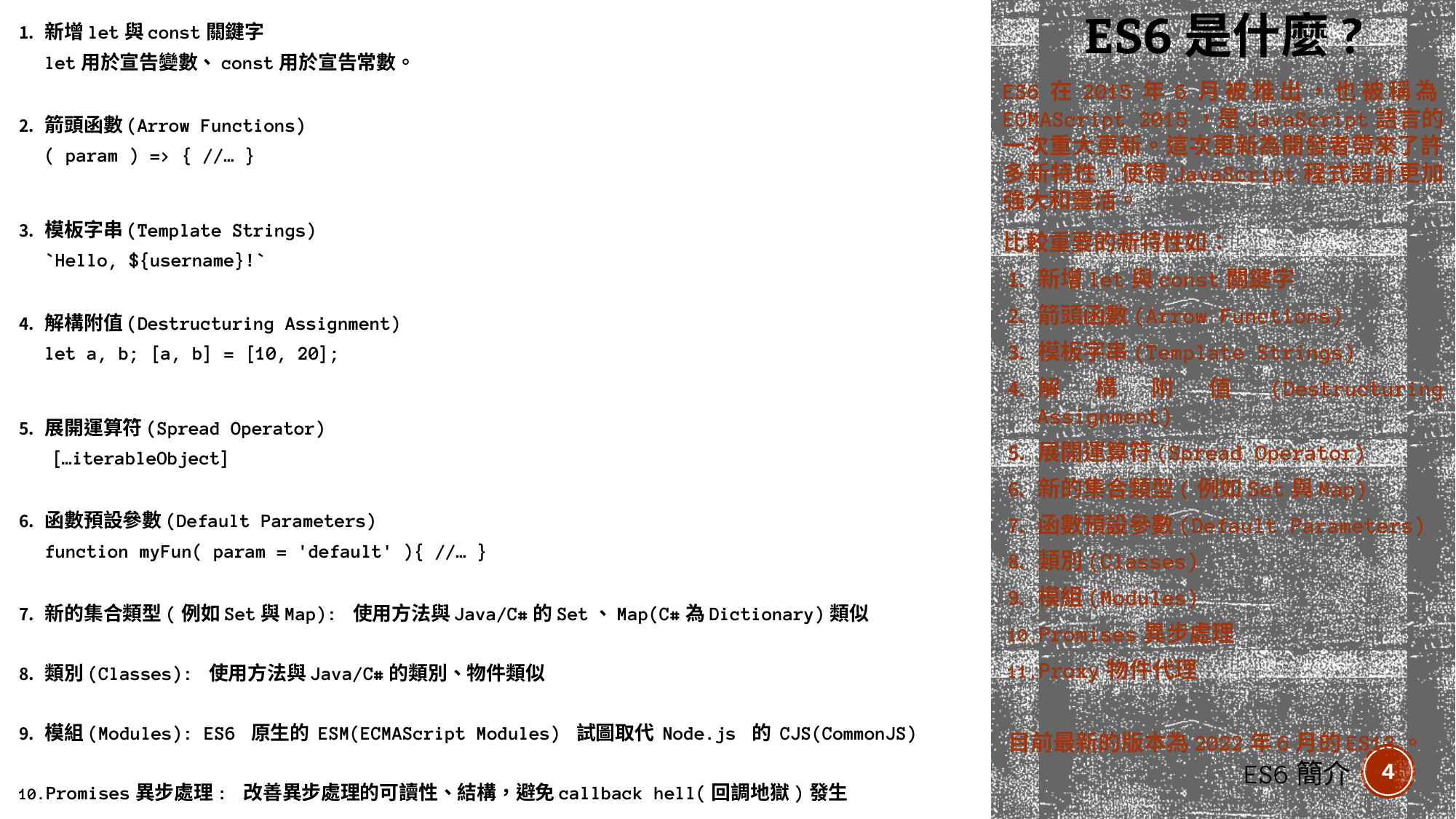

# ES6是什麼?
新增let與const關鍵字
let用於宣告變數、const用於宣告常數。

箭頭函數(Arrow Functions)
( param ) => { //… }

模板字串(Template Strings)
`Hello, ${username}!`

解構附值(Destructuring Assignment)
let a, b; [a, b] = [10, 20];

展開運算符(Spread Operator)
[…iterableObject]

函數預設參數(Default Parameters)
function myFun( param = 'default' ){ //… }

新的集合類型(例如Set與Map): 使用方法與Java/C#的Set、Map(C#為Dictionary)類似

類別(Classes): 使用方法與Java/C#的類別、物件類似

模組(Modules): ES6 原生的 ESM(ECMAScript Modules) 試圖取代 Node.js 的 CJS(CommonJS)

Promises異步處理: 改善異步處理的可讀性、結構，避免callback hell(回調地獄)發生
ES6在2015年6月被推出，也被稱為ECMAScript 2015，是JavaScript語言的一次重大更新。這次更新為開發者帶來了許多新特性，使得JavaScript程式設計更加強大和靈活。
比較重要的新特性如：
新增let與const關鍵字
箭頭函數(Arrow Functions)
模板字串(Template Strings)
解構附值(Destructuring Assignment)
展開運算符(Spread Operator)
新的集合類型(例如Set與Map)
函數預設參數(Default Parameters)
類別(Classes)
模組(Modules)
Promises異步處理
Proxy物件代理

目前最新的版本為2022年6月的ES13。
4
ES6簡介